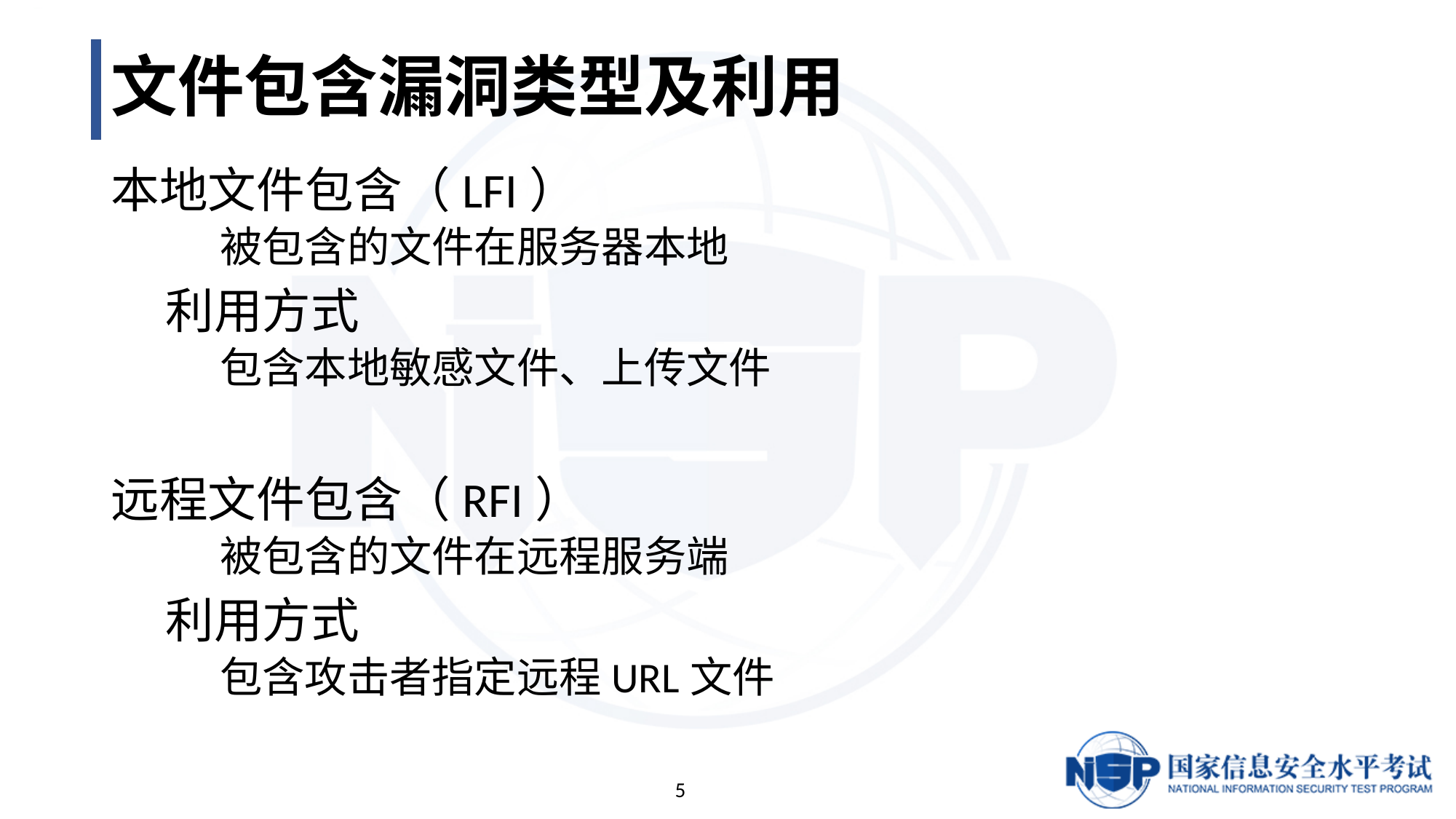

# 文件包含漏洞类型及利用
本地文件包含（LFI）
被包含的文件在服务器本地
利用方式
包含本地敏感文件、上传文件

远程文件包含（RFI）
被包含的文件在远程服务端
利用方式
包含攻击者指定远程URL文件